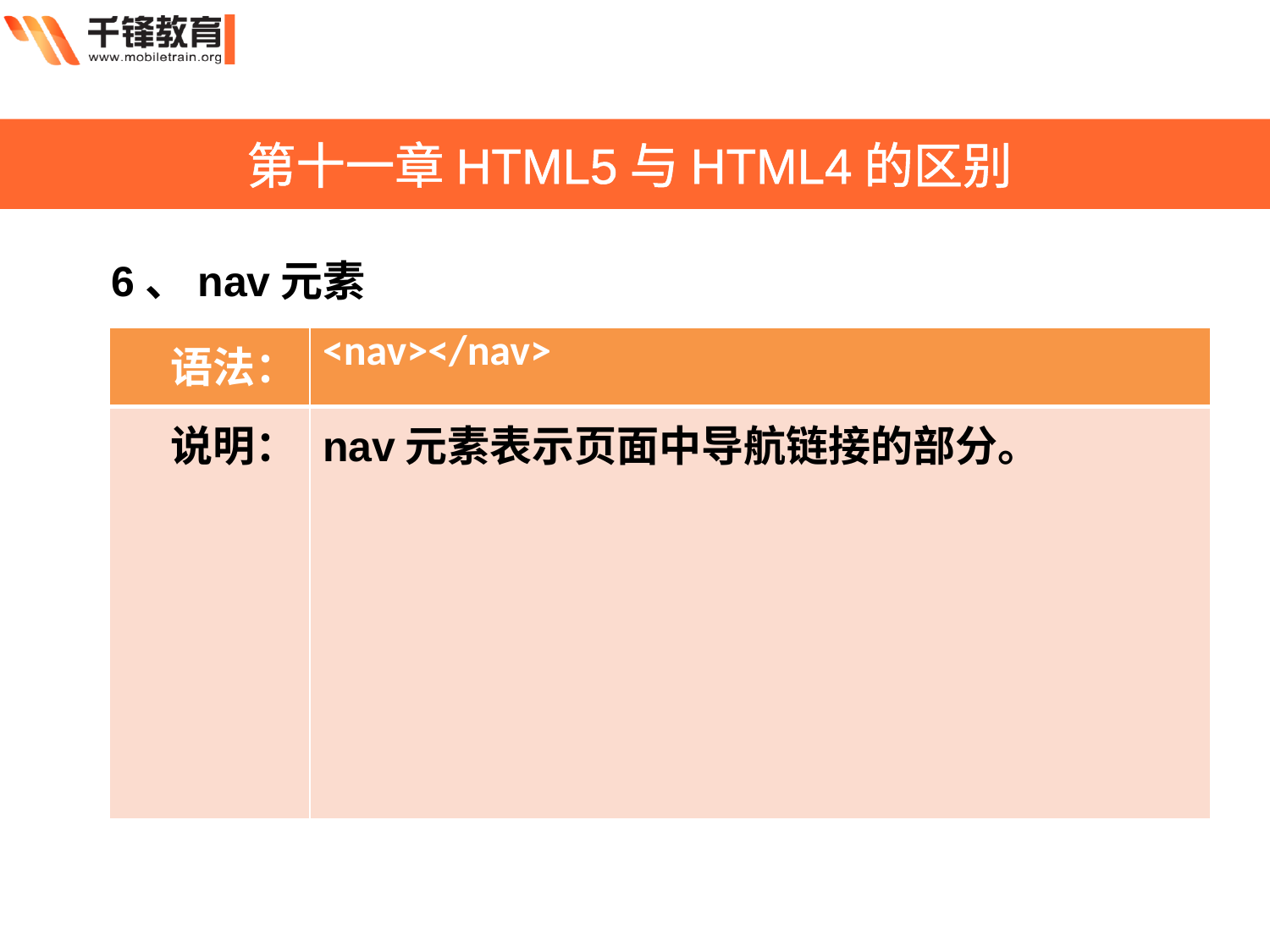

第十一章HTML5与HTML4的区别
6、nav元素

| 语法： | <nav></nav> |
| --- | --- |
| 说明： | nav元素表示页面中导航链接的部分。 |